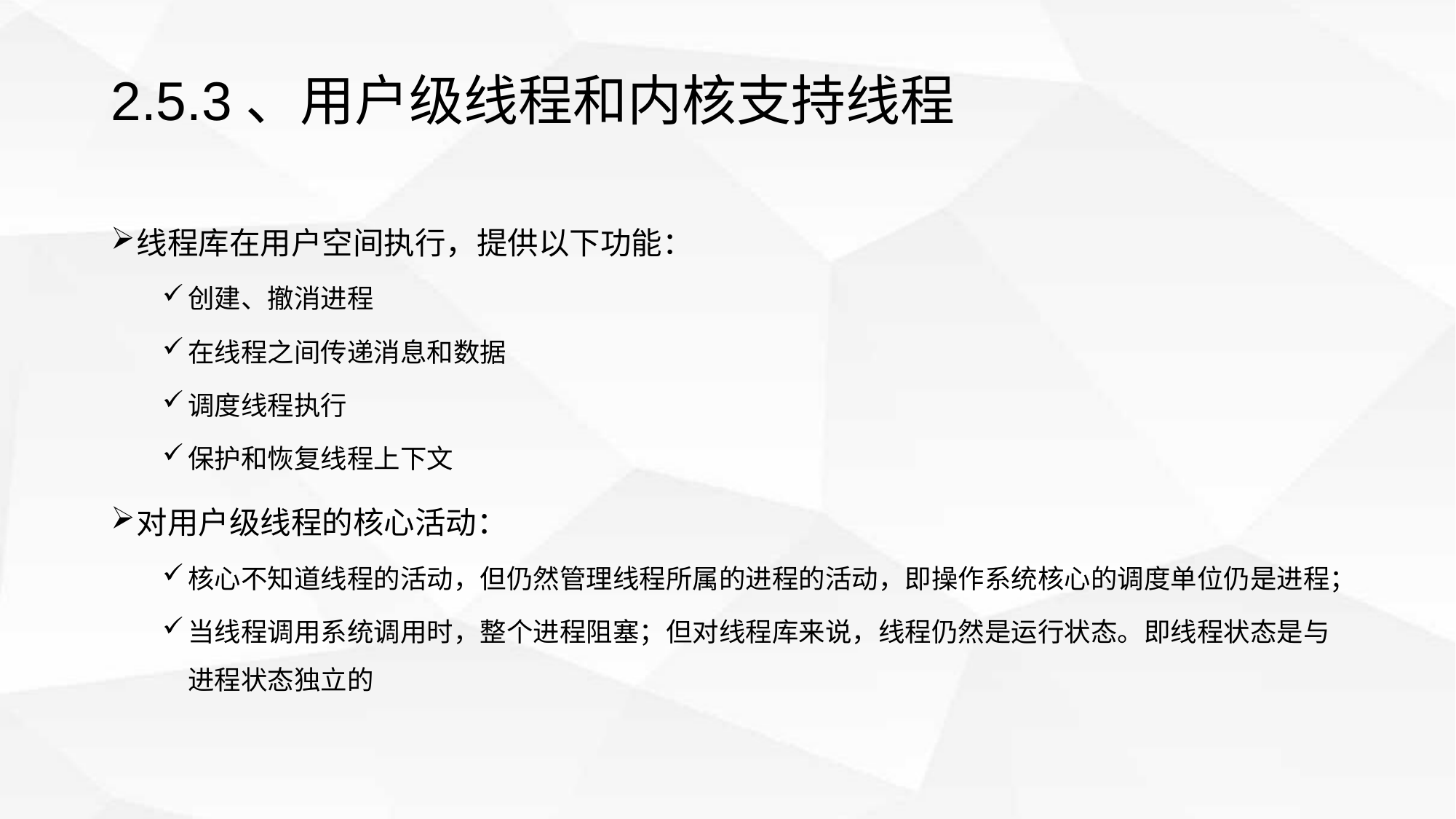

# 2.5.3、用户级线程和内核支持线程
线程库在用户空间执行，提供以下功能：
创建、撤消进程
在线程之间传递消息和数据
调度线程执行
保护和恢复线程上下文
对用户级线程的核心活动：
核心不知道线程的活动，但仍然管理线程所属的进程的活动，即操作系统核心的调度单位仍是进程；
当线程调用系统调用时，整个进程阻塞；但对线程库来说，线程仍然是运行状态。即线程状态是与进程状态独立的